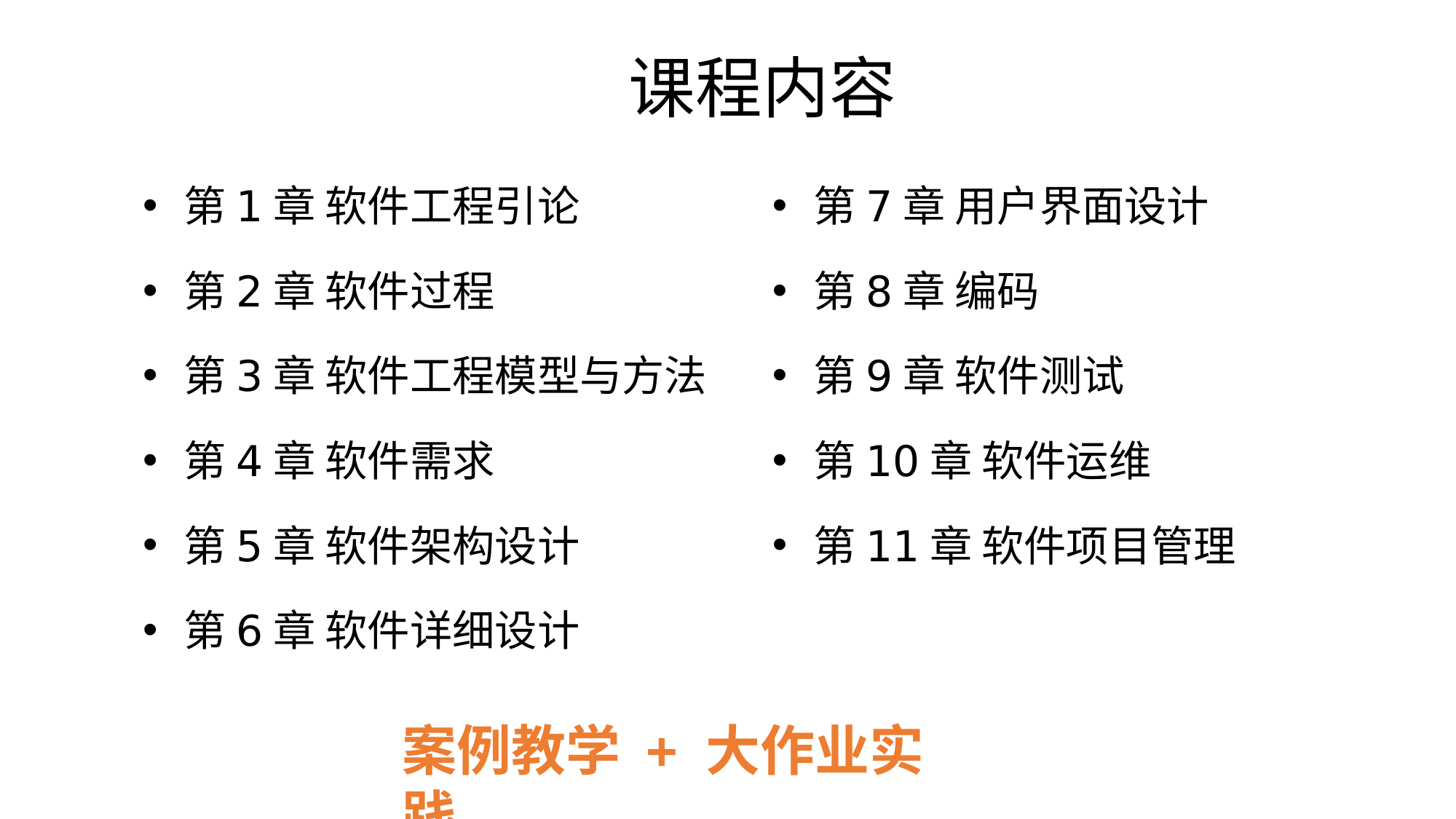

# 课程内容
第7章 用户界面设计
第8章 编码
第9章 软件测试
第10章 软件运维
第11章 软件项目管理

第1章 软件工程引论
第2章 软件过程
第3章 软件工程模型与方法
第4章 软件需求
第5章 软件架构设计
第6章 软件详细设计
案例教学 + 大作业实践